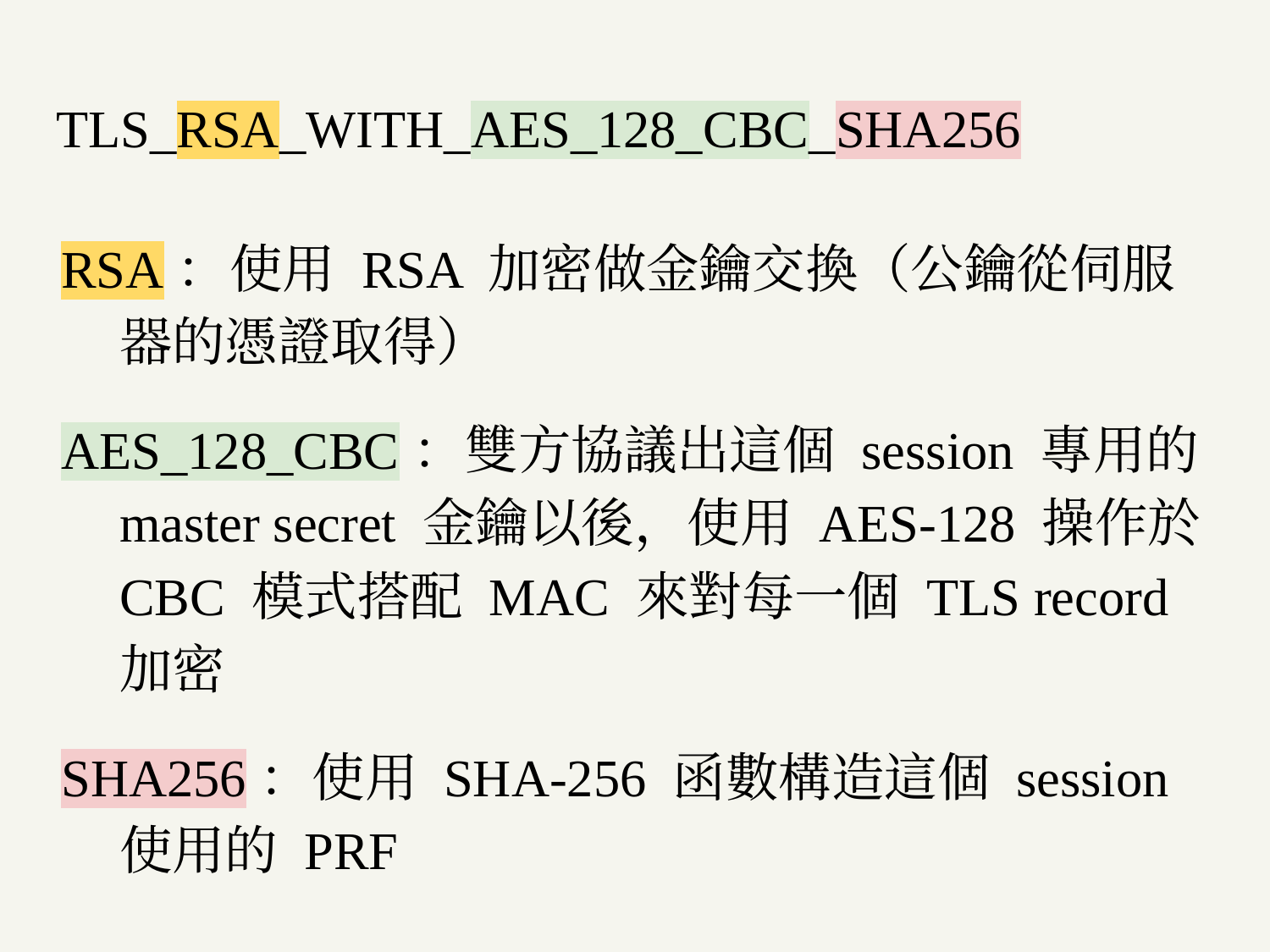

TLS_RSA_WITH_AES_128_CBC_SHA256
RSA：使用 RSA 加密做金鑰交換（公鑰從伺服器的憑證取得）
AES_128_CBC：雙方協議出這個 session 專用的 master secret 金鑰以後，使用 AES-128 操作於 CBC 模式搭配 MAC 來對每一個 TLS record 加密
SHA256：使用 SHA-256 函數構造這個 session 使用的 PRF